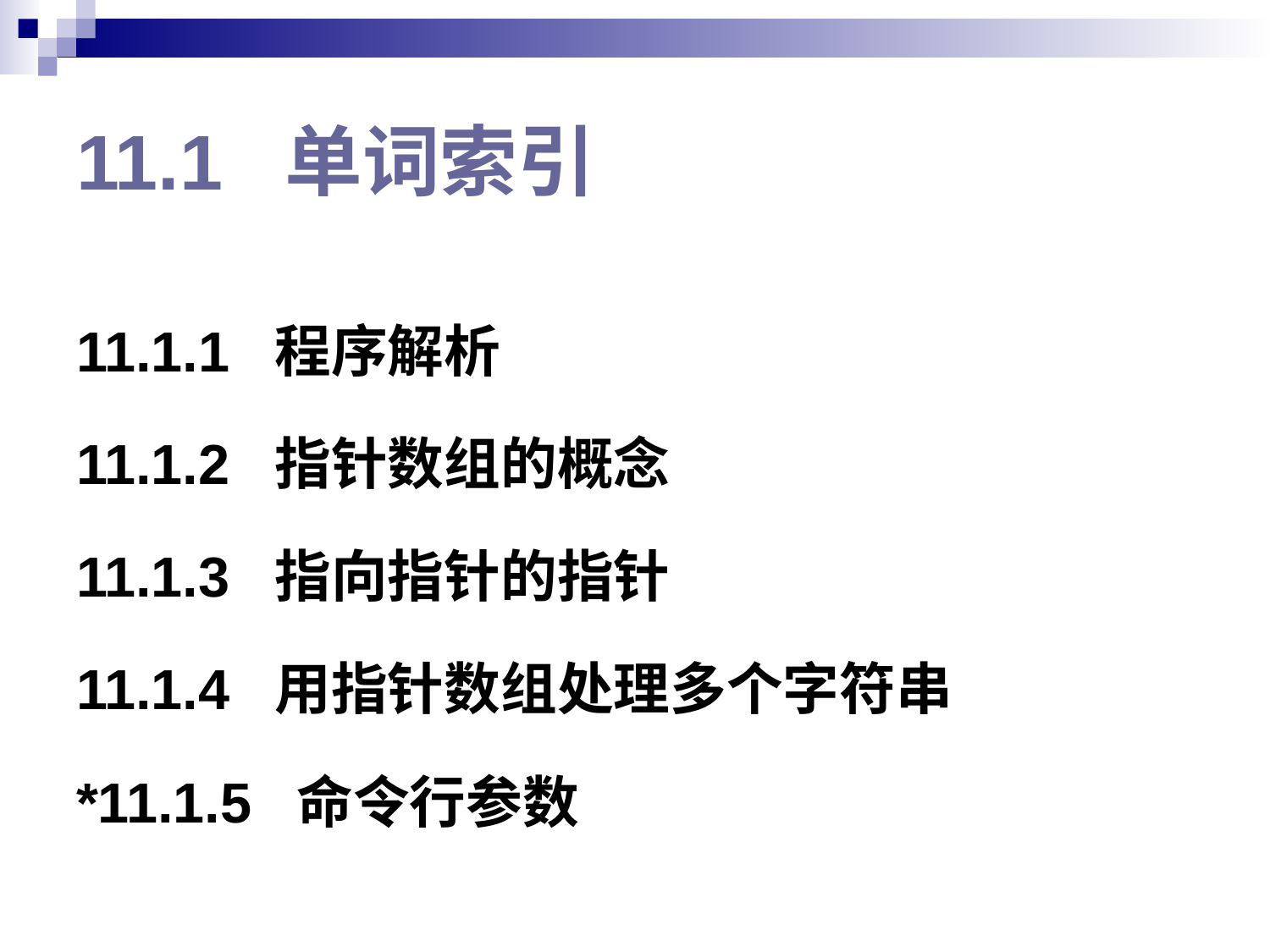

# 11.1  单词索引
11.1.1  程序解析
11.1.2  指针数组的概念
11.1.3  指向指针的指针
11.1.4  用指针数组处理多个字符串
*11.1.5  命令行参数